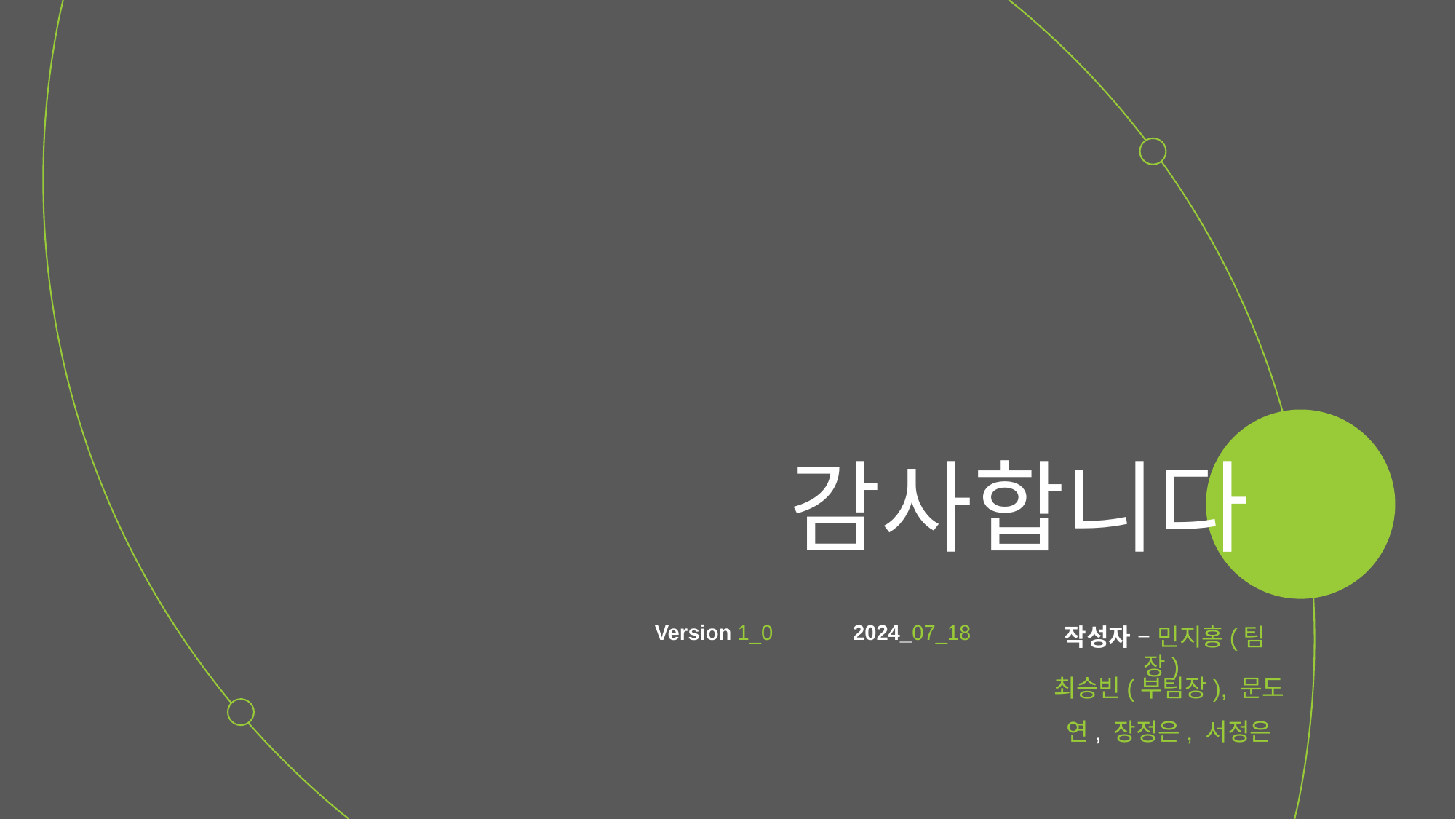

감사합니다
| Version 1\_0 | 2024\_07\_18 |  |
| --- | --- | --- |
작성자 – 민지홍(팀장)
최승빈(부팀장), 문도연, 장정은, 서정은